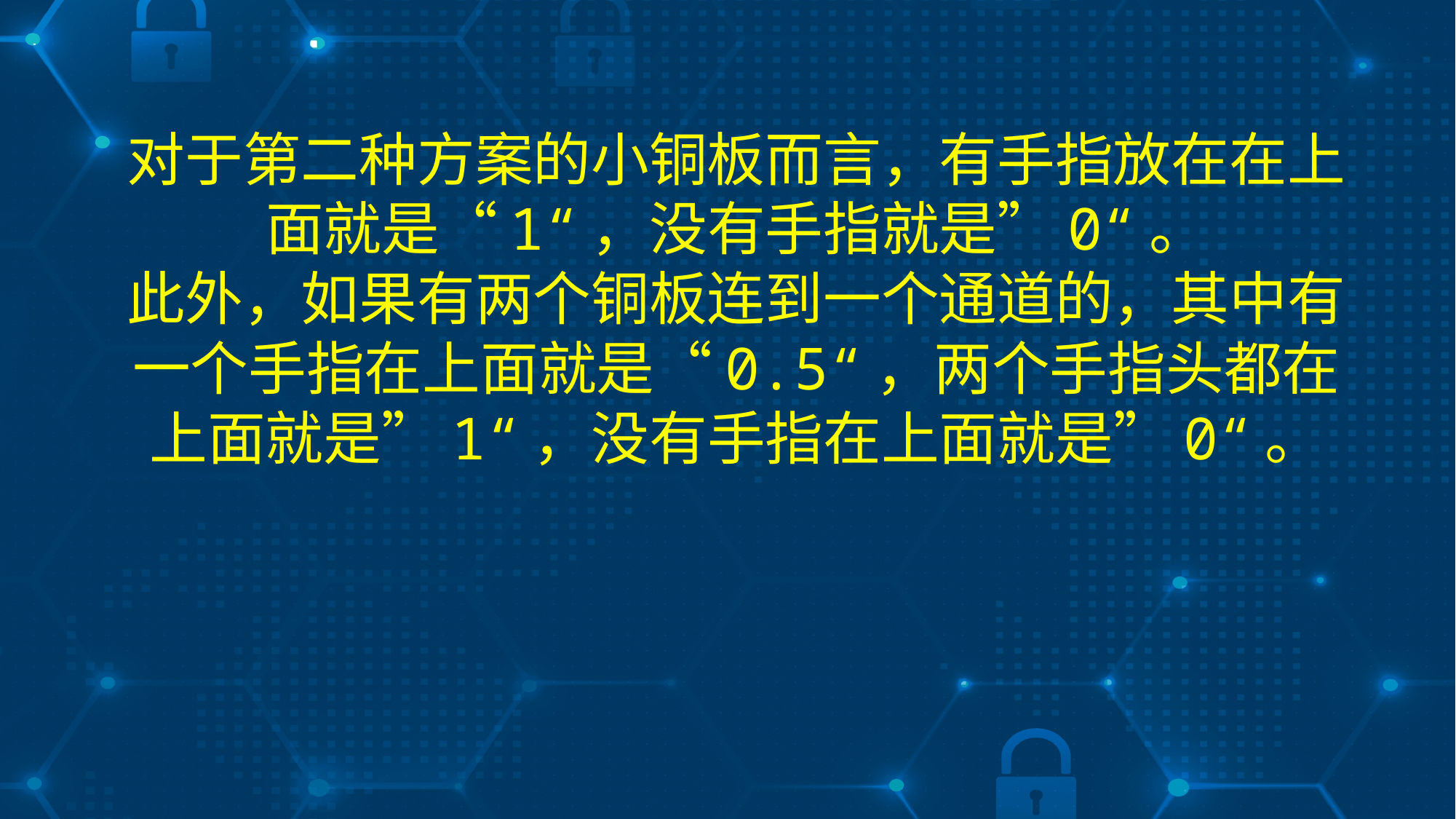

# 对于第二种方案的小铜板而言，有手指放在在上面就是“1“，没有手指就是”0“。 此外，如果有两个铜板连到一个通道的，其中有一个手指在上面就是“0.5“，两个手指头都在上面就是”1“，没有手指在上面就是”0“。